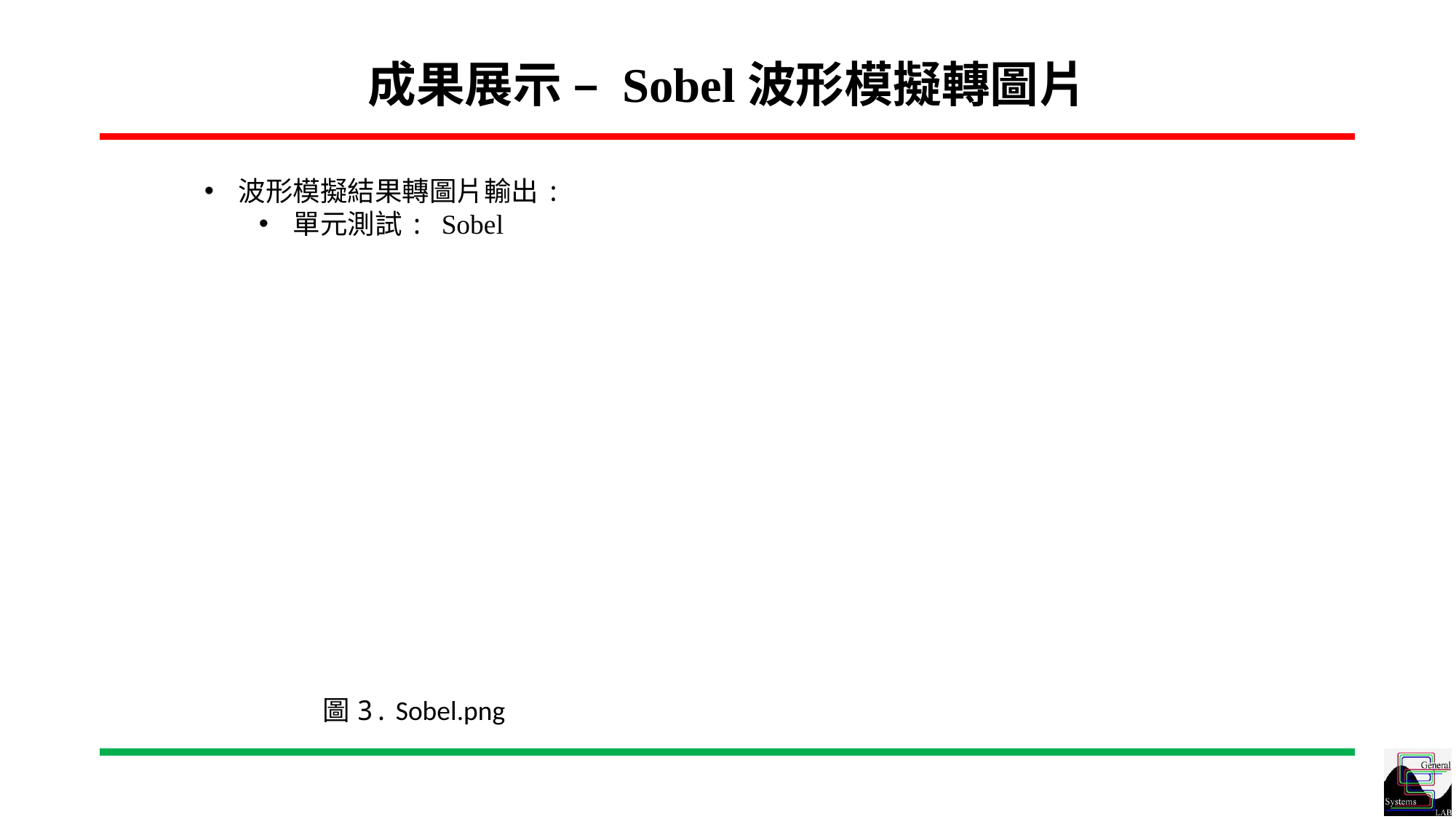

# 成果展示 – Sobel波形模擬轉圖片
波形模擬結果轉圖片輸出:
單元測試: Sobel
圖3. Sobel.png